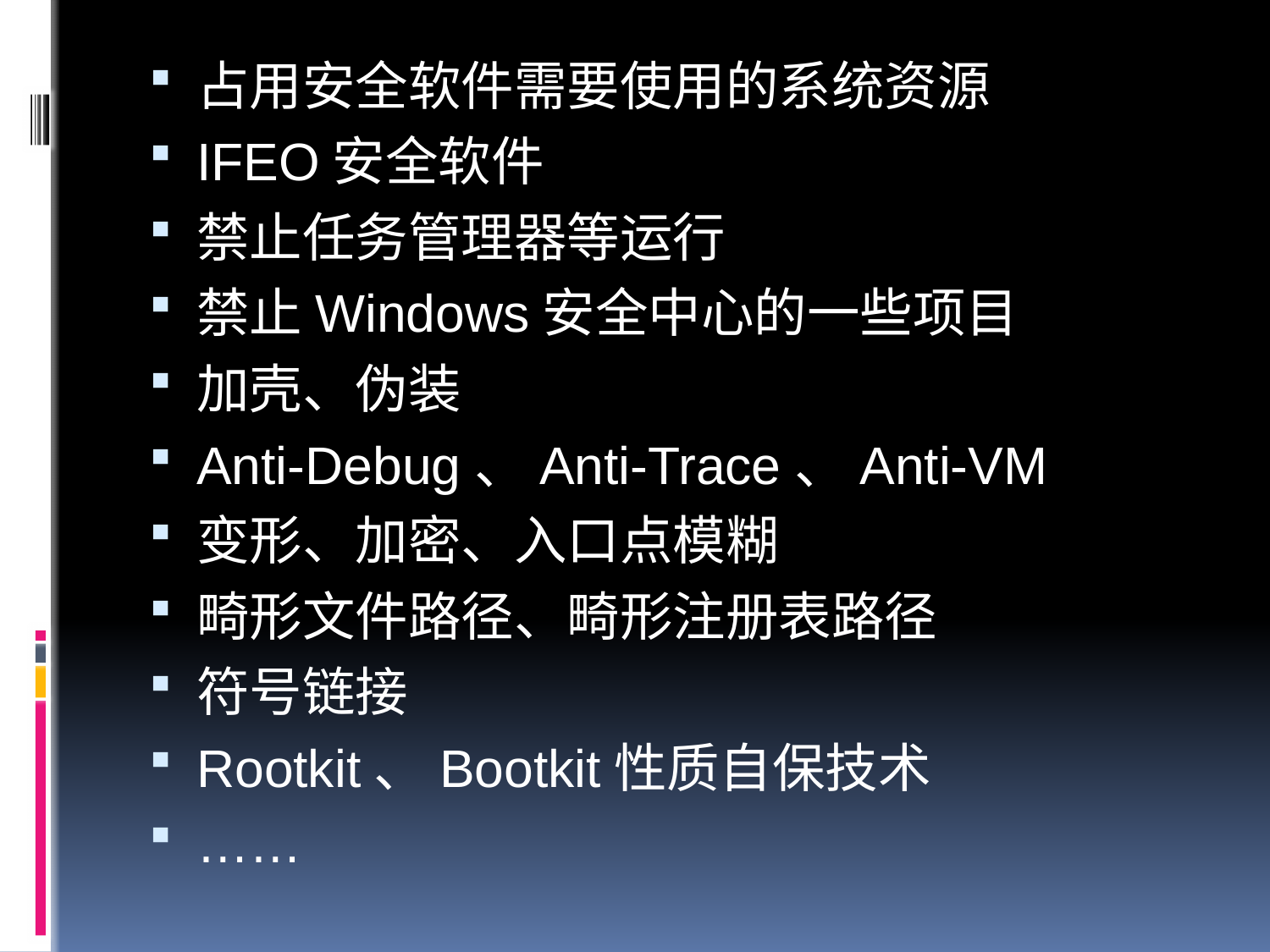

占用安全软件需要使用的系统资源
IFEO安全软件
禁止任务管理器等运行
禁止Windows安全中心的一些项目
加壳、伪装
Anti-Debug、Anti-Trace、Anti-VM
变形、加密、入口点模糊
畸形文件路径、畸形注册表路径
符号链接
Rootkit、Bootkit性质自保技术
……